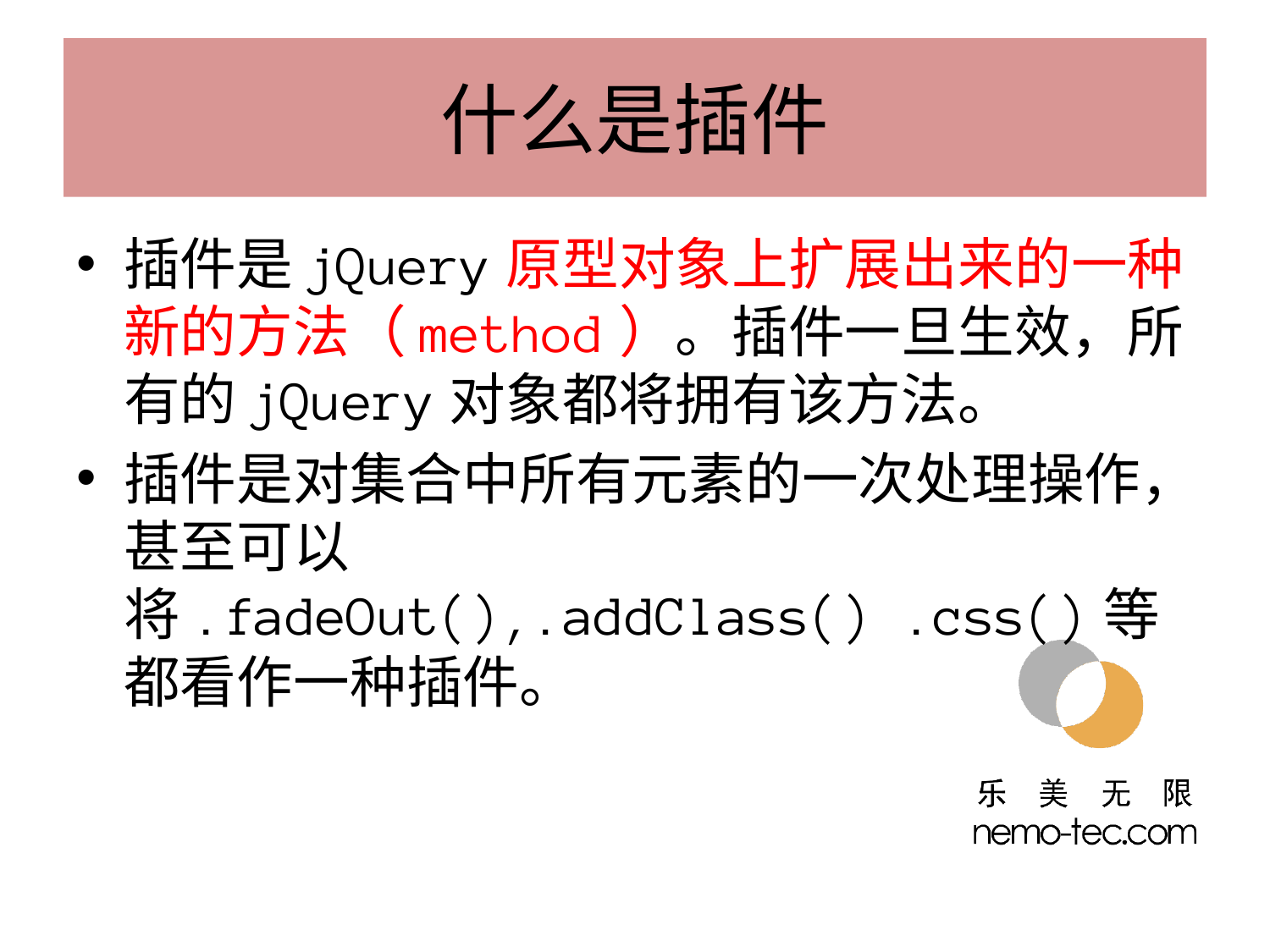

# 什么是插件
插件是jQuery原型对象上扩展出来的一种新的方法（method）。插件一旦生效，所有的jQuery对象都将拥有该方法。
插件是对集合中所有元素的一次处理操作，甚至可以将.fadeOut(),.addClass() .css()等都看作一种插件。